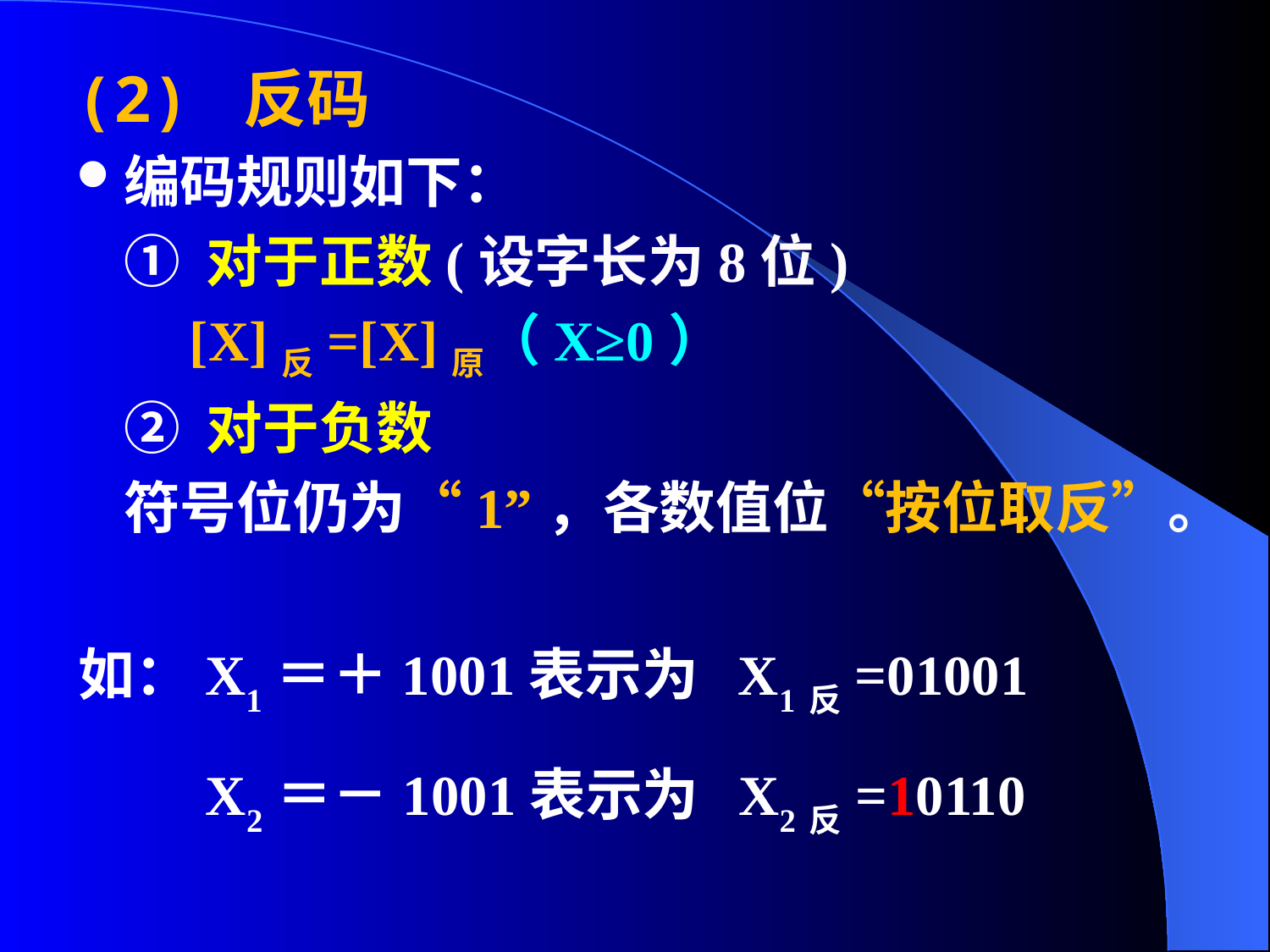

(2) 反码
编码规则如下：
	① 对于正数(设字长为8位)
        [X]反=[X]原（X≥0）
  	② 对于负数
	符号位仍为“1”，各数值位“按位取反”。
如：X1＝＋1001表示为  X1反=01001
X2＝－1001表示为  X2反=10110